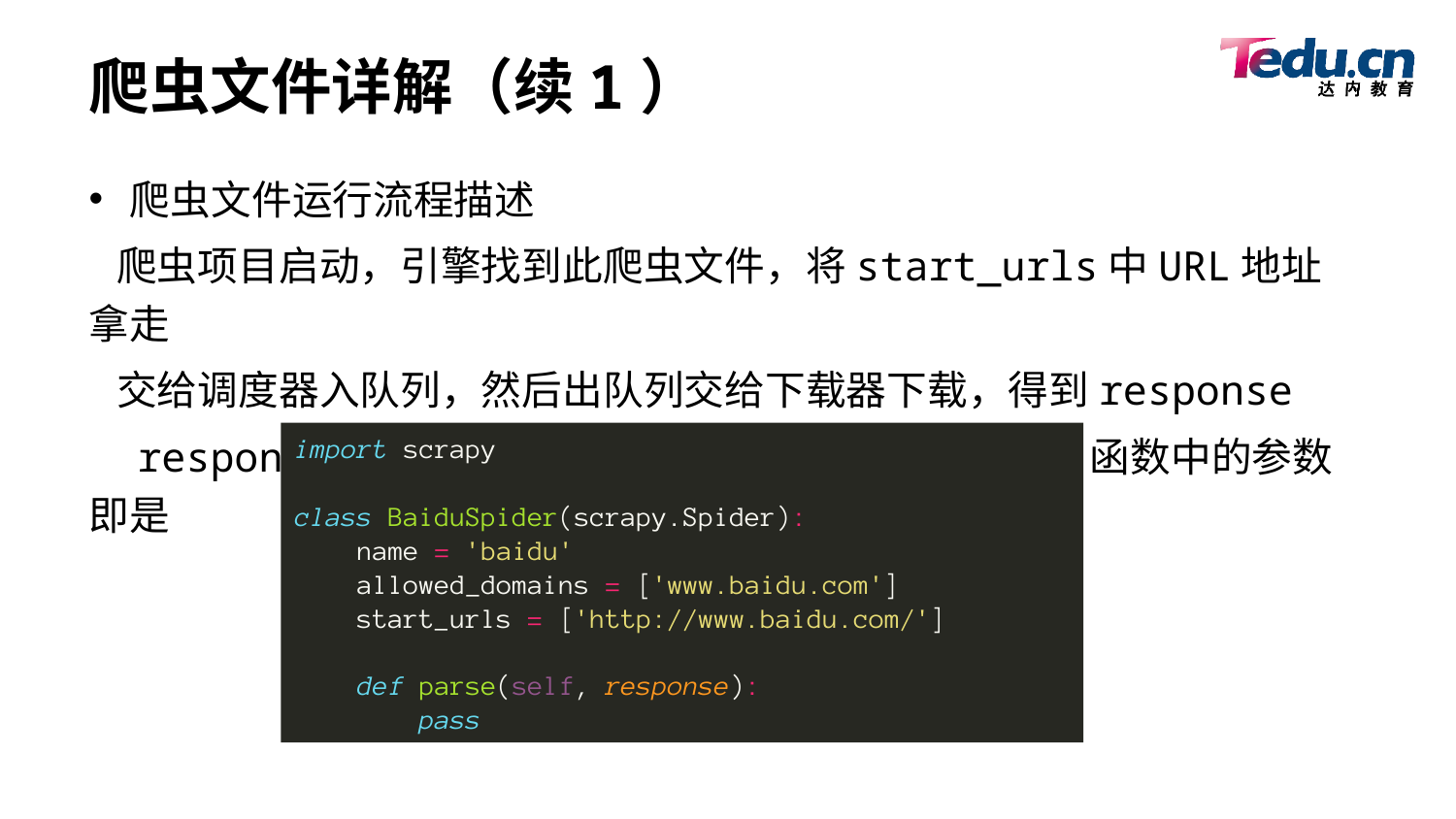

# 爬虫文件详解（续1）
爬虫文件运行流程描述
  爬虫项目启动，引擎找到此爬虫文件，将start_urls中URL地址拿走
  交给调度器入队列，然后出队列交给下载器下载，得到response
  response通过引擎又交还给了此爬虫文件，parse函数中的参数即是
import scrapy
class BaiduSpider(scrapy.Spider):
    name = 'baidu'
    allowed_domains = ['www.baidu.com']
    start_urls = ['http://www.baidu.com/']
    def parse(self, response):
        pass